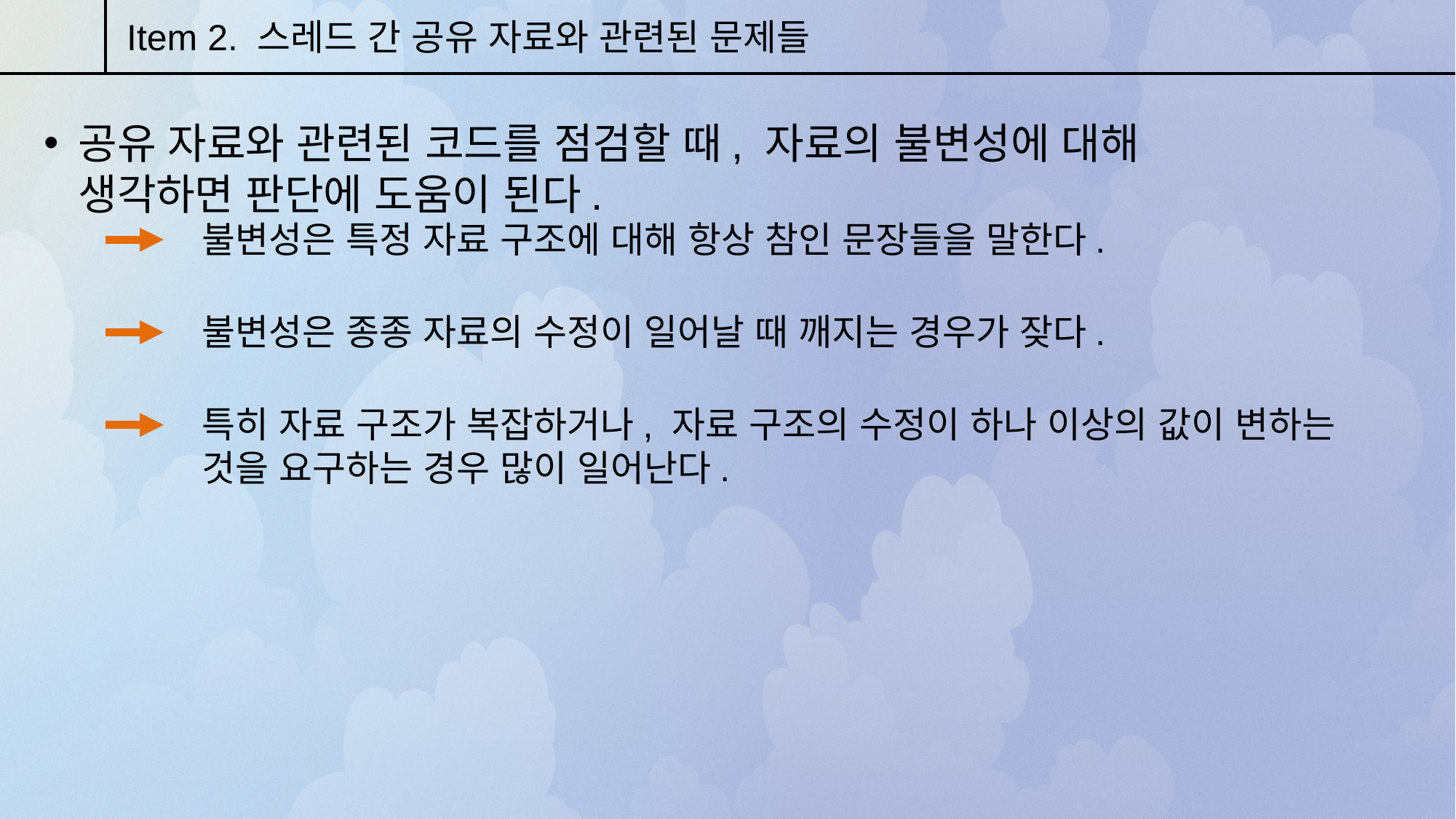

Item 2. 스레드 간 공유 자료와 관련된 문제들
공유 자료와 관련된 코드를 점검할 때, 자료의 불변성에 대해 생각하면 판단에 도움이 된다.
불변성은 특정 자료 구조에 대해 항상 참인 문장들을 말한다.
불변성은 종종 자료의 수정이 일어날 때 깨지는 경우가 잦다.
특히 자료 구조가 복잡하거나, 자료 구조의 수정이 하나 이상의 값이 변하는 것을 요구하는 경우 많이 일어난다.